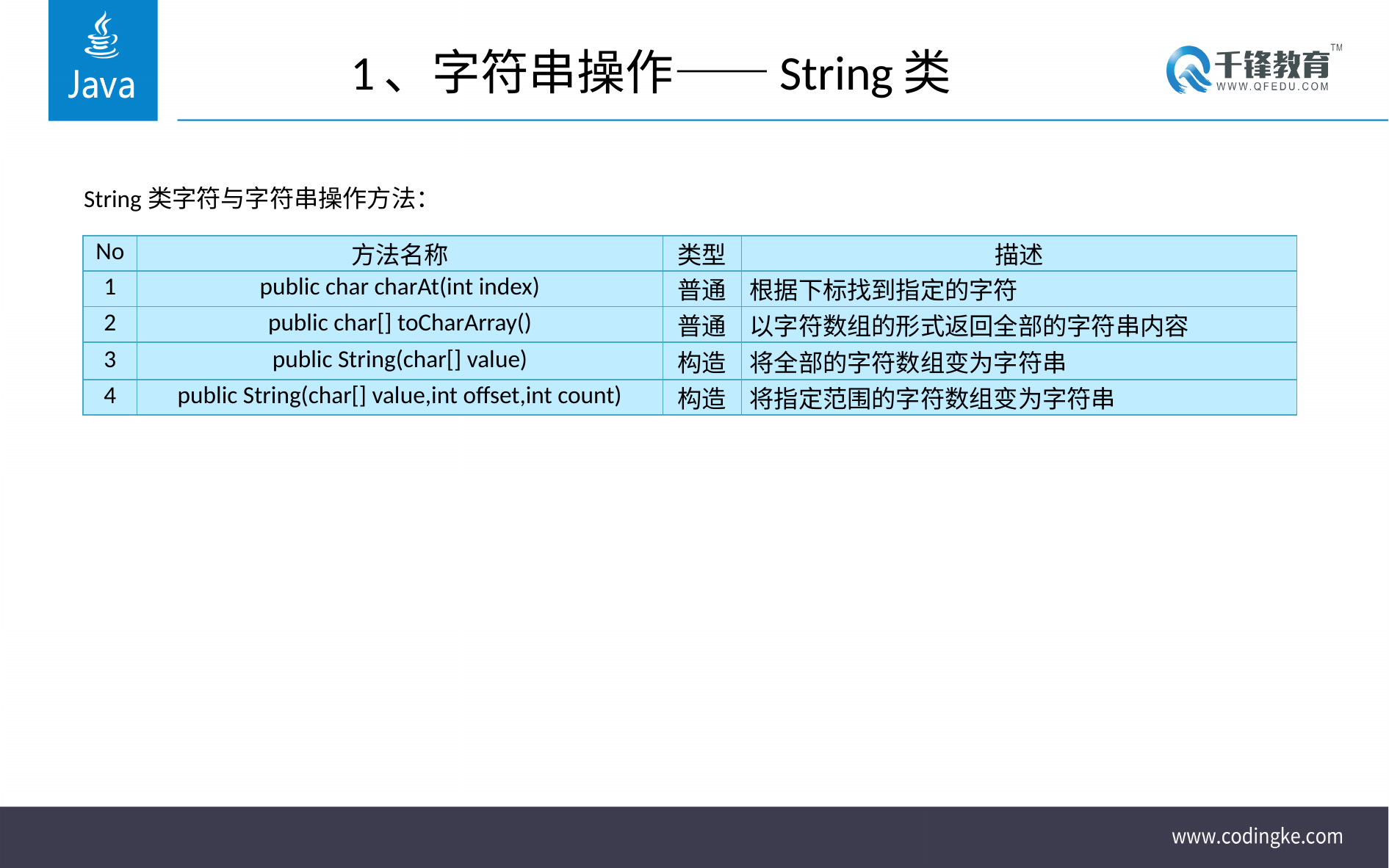

# 1、字符串操作——String类
String类字符与字符串操作方法：

| No | 方法名称 | 类型 | 描述 |
| --- | --- | --- | --- |
| 1 | public char charAt(int index) | 普通 | 根据下标找到指定的字符 |
| 2 | public char[] toCharArray() | 普通 | 以字符数组的形式返回全部的字符串内容 |
| 3 | public String(char[] value) | 构造 | 将全部的字符数组变为字符串 |
| 4 | public String(char[] value,int offset,int count) | 构造 | 将指定范围的字符数组变为字符串 |